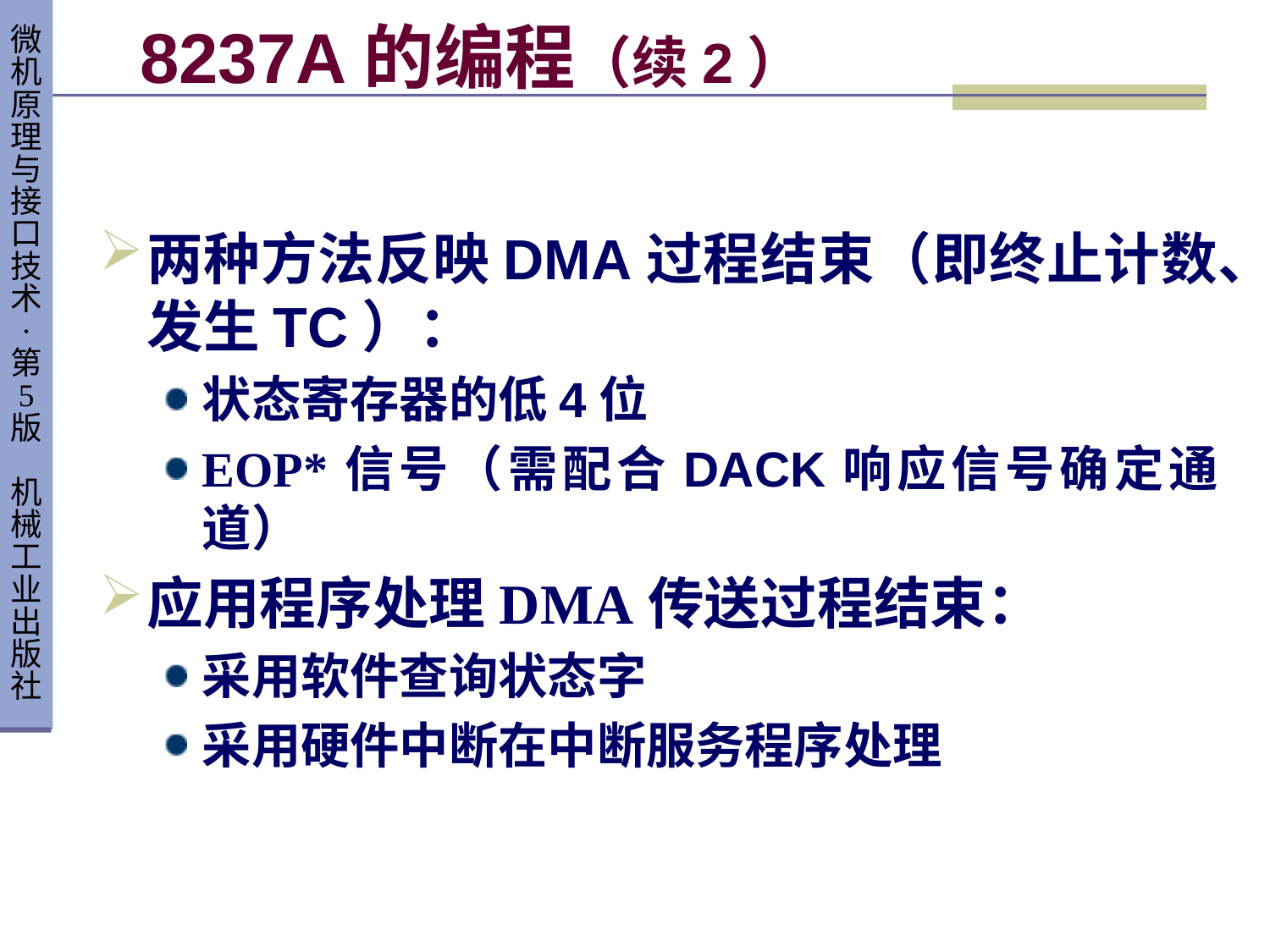

# 8237A的编程（续2）
两种方法反映DMA过程结束（即终止计数、发生TC）：
状态寄存器的低4位
EOP*信号（需配合DACK响应信号确定通道）
应用程序处理DMA传送过程结束：
采用软件查询状态字
采用硬件中断在中断服务程序处理